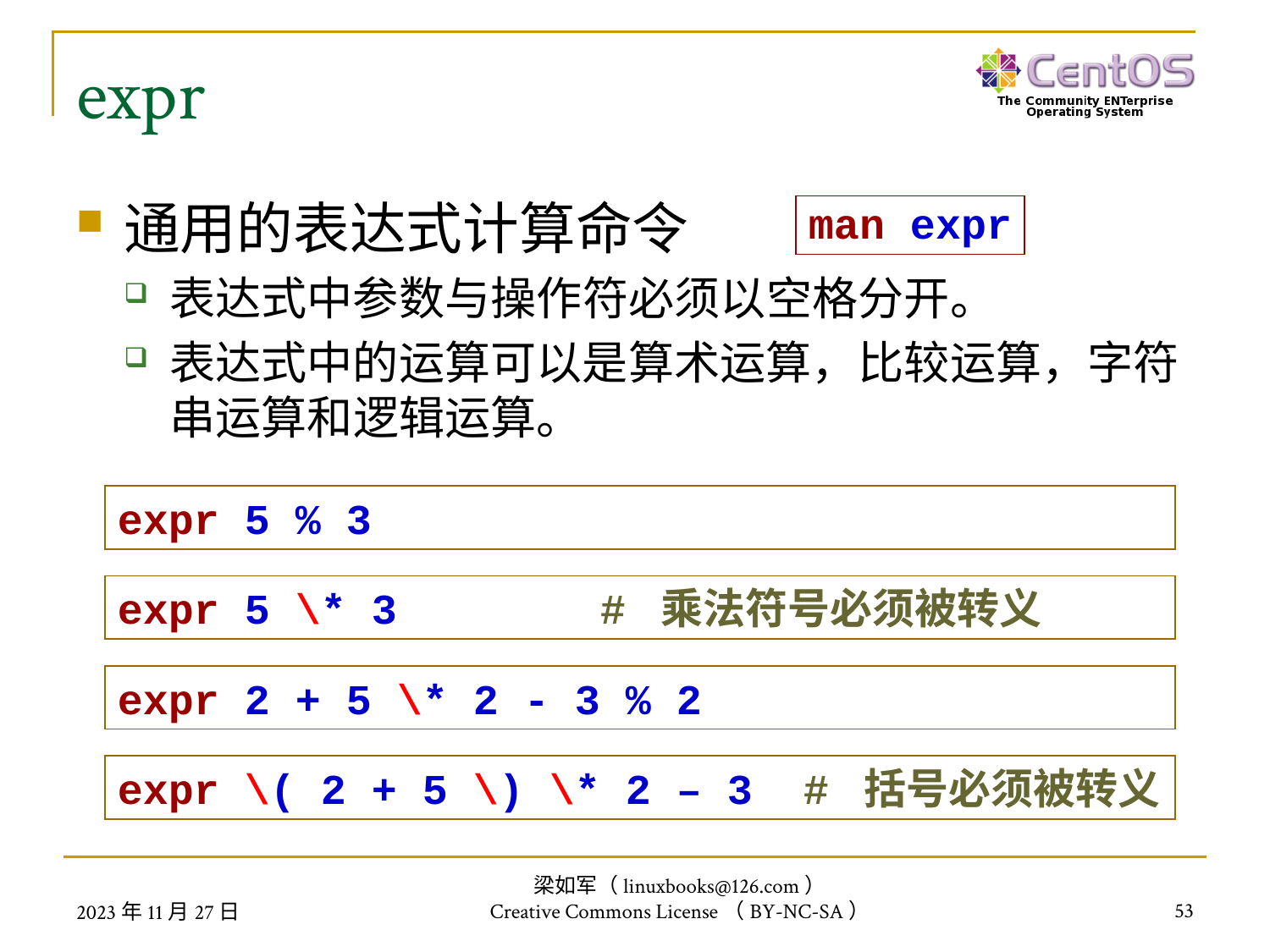

# expr
通用的表达式计算命令
表达式中参数与操作符必须以空格分开。
表达式中的运算可以是算术运算，比较运算，字符串运算和逻辑运算。

man expr
expr 5 % 3
expr 5 \* 3        # 乘法符号必须被转义
expr 2 + 5 \* 2 - 3 % 2
expr \( 2 + 5 \) \* 2 – 3  # 括号必须被转义
梁如军（linuxbooks@126.com）
Creative Commons License（BY-NC-SA）
2023年11月27日
53